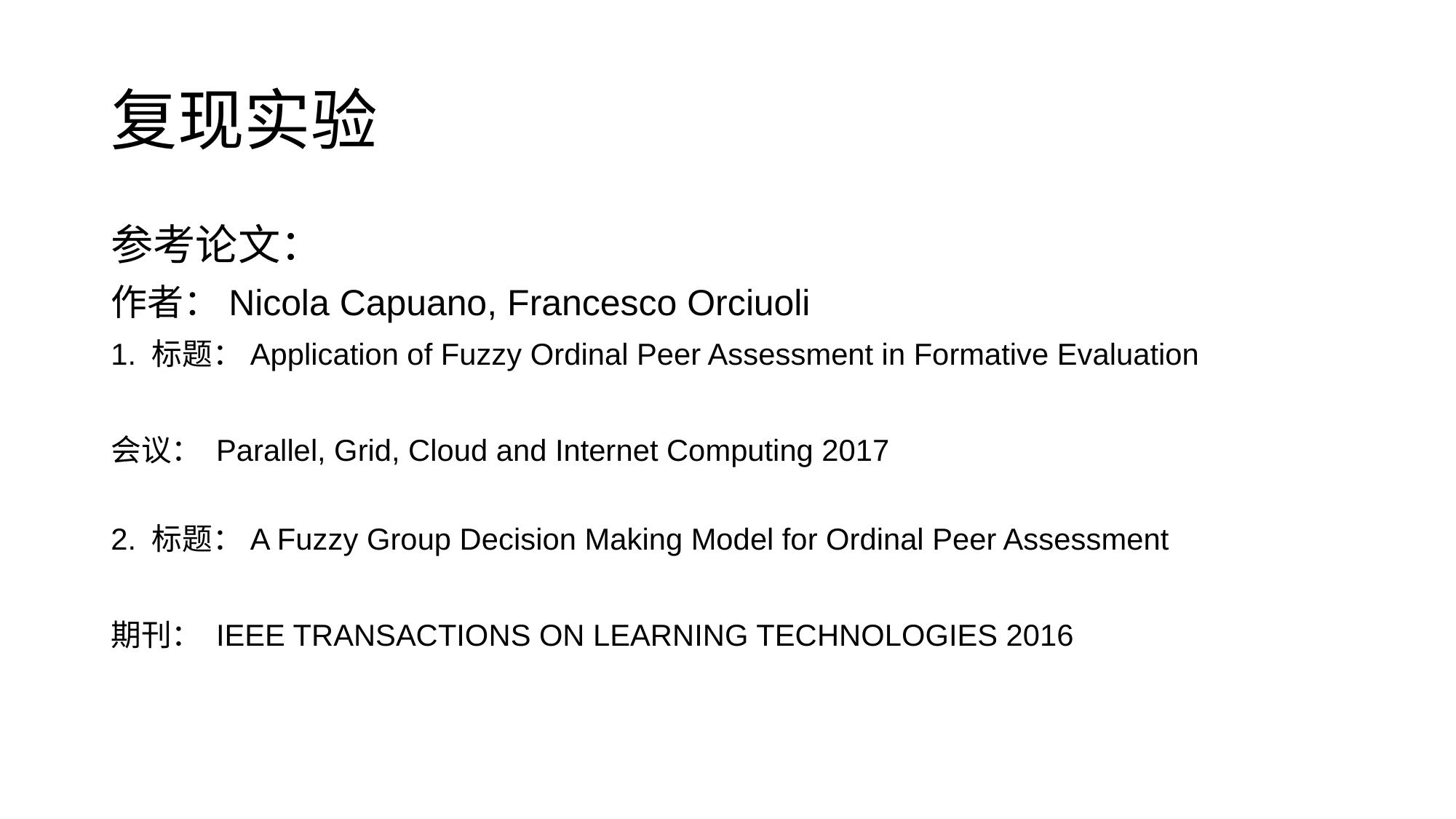

# 复现实验
参考论文：
作者：Nicola Capuano, Francesco Orciuoli
标题：Application of Fuzzy Ordinal Peer Assessment in Formative Evaluation

会议： Parallel, Grid, Cloud and Internet Computing 2017

2. 标题：A Fuzzy Group Decision Making Model for Ordinal Peer Assessment

期刊： IEEE TRANSACTIONS ON LEARNING TECHNOLOGIES 2016